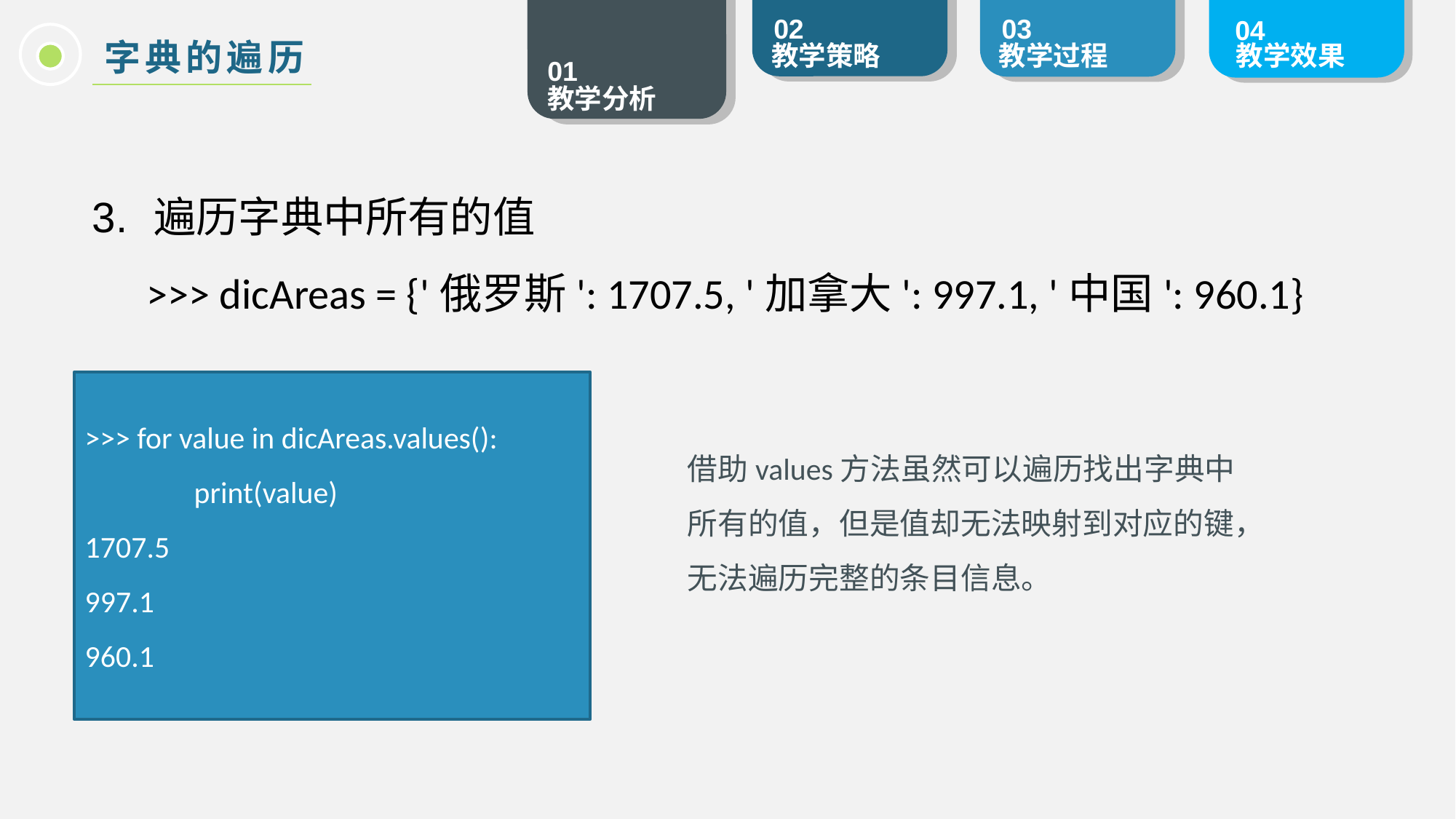

字典的遍历
遍历字典中所有的值
>>> dicAreas = {'俄罗斯': 1707.5, '加拿大': 997.1, '中国': 960.1}

>>> for value in dicAreas.values():
	print(value)
1707.5
997.1
960.1

借助values方法虽然可以遍历找出字典中所有的值，但是值却无法映射到对应的键，无法遍历完整的条目信息。